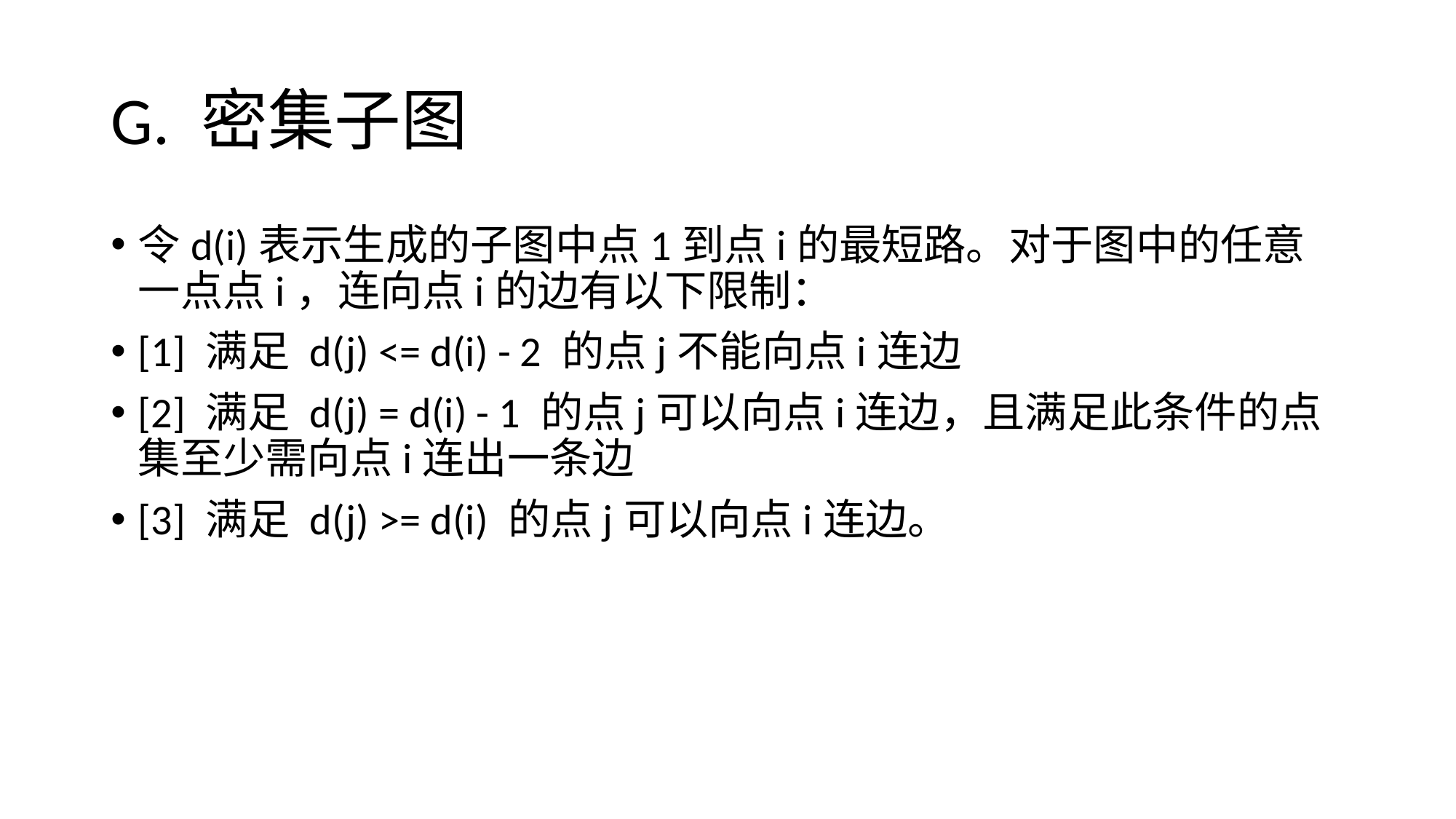

# G. 密集子图
令d(i)表示生成的子图中点1到点i的最短路。对于图中的任意一点点i，连向点i的边有以下限制：
[1] 满足 d(j) <= d(i) - 2 的点j不能向点i连边
[2] 满足 d(j) = d(i) - 1 的点j可以向点i连边，且满足此条件的点集至少需向点i连出一条边
[3] 满足 d(j) >= d(i) 的点j可以向点i连边。